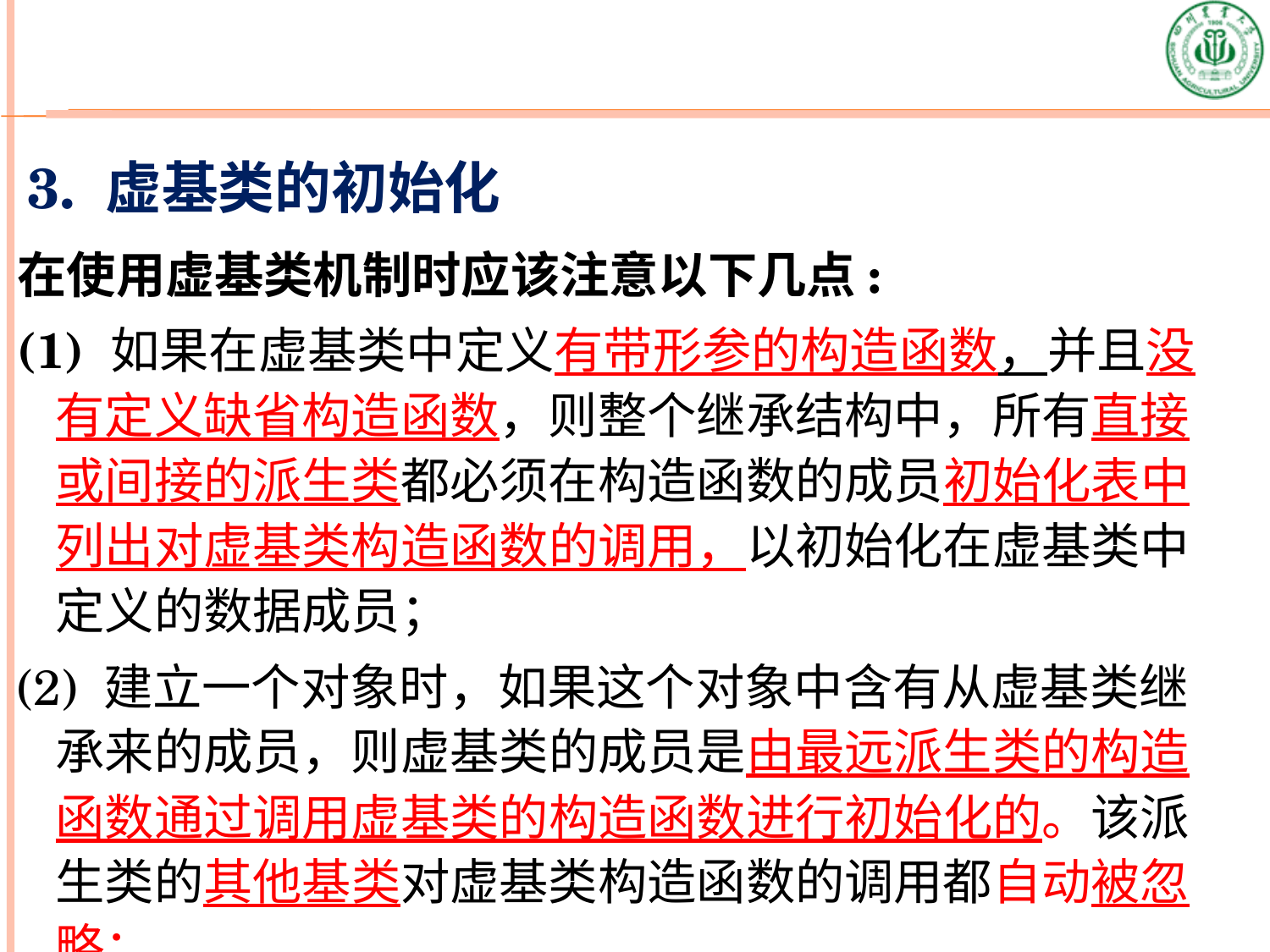

# 3. 虚基类的初始化
在使用虚基类机制时应该注意以下几点:
(1) 如果在虚基类中定义有带形参的构造函数，并且没有定义缺省构造函数，则整个继承结构中，所有直接或间接的派生类都必须在构造函数的成员初始化表中列出对虚基类构造函数的调用，以初始化在虚基类中定义的数据成员；
(2) 建立一个对象时，如果这个对象中含有从虚基类继承来的成员，则虚基类的成员是由最远派生类的构造函数通过调用虚基类的构造函数进行初始化的。该派生类的其他基类对虚基类构造函数的调用都自动被忽略；